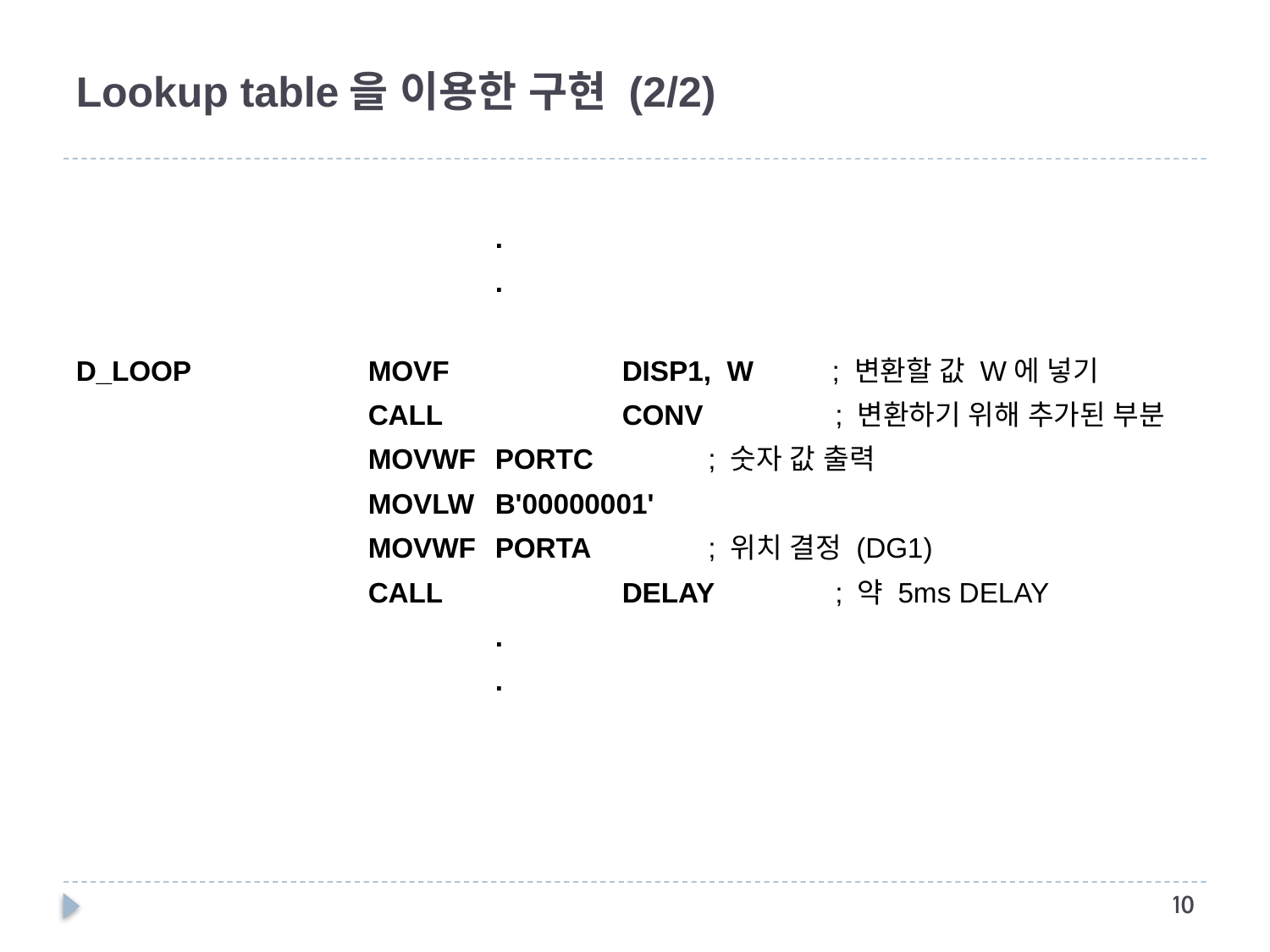

# Lookup table을 이용한 구현 (2/2)

				.
				.

D_LOOP		MOVF	  	DISP1,  W          ; 변환할 값 W에 넣기
			CALL	  	CONV	           ; 변환하기 위해 추가된 부분
			MOVWF  	PORTC	           ; 숫자 값 출력
			MOVLW  	B'00000001'
			MOVWF  	PORTA	           ; 위치 결정 (DG1)
			CALL	 	DELAY	           ; 약 5ms DELAY
				.
				.
10